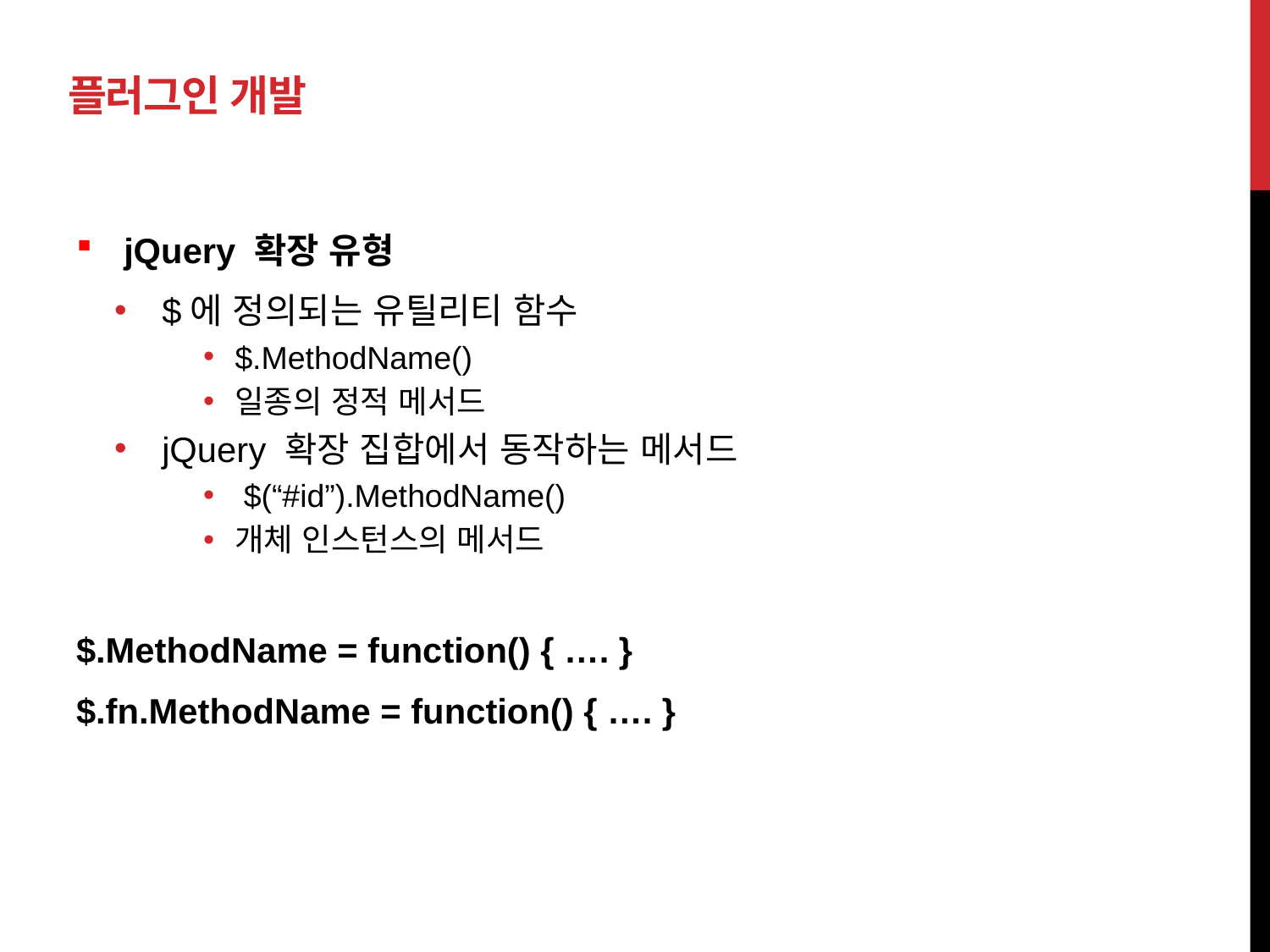

# 플러그인 개발
jQuery 확장 유형
$에 정의되는 유틸리티 함수
$.MethodName()
일종의 정적 메서드
jQuery 확장 집합에서 동작하는 메서드
 $(“#id”).MethodName()
개체 인스턴스의 메서드

$.MethodName = function() { …. }
$.fn.MethodName = function() { …. }